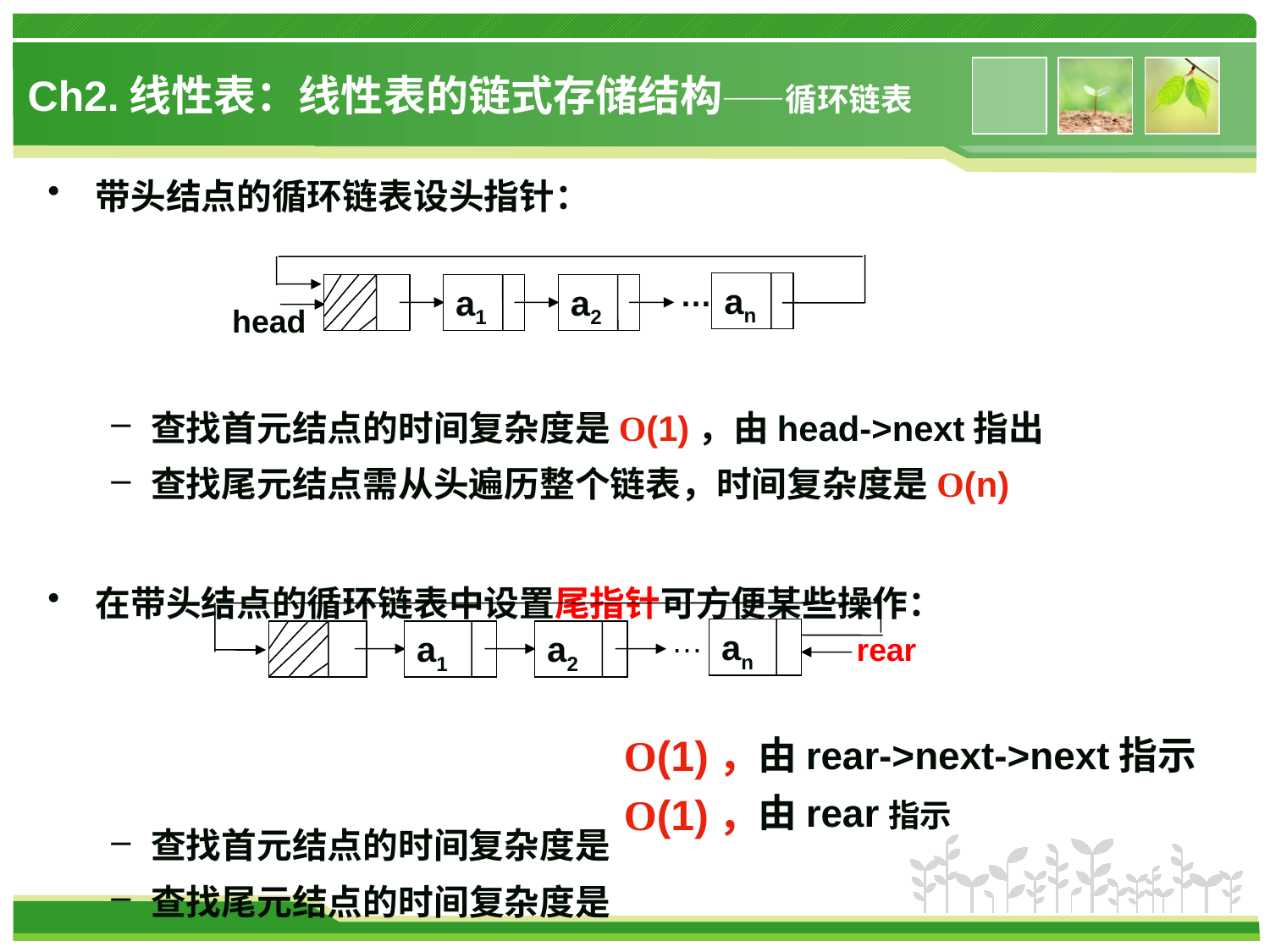

# Ch2.线性表：线性表的链式存储结构——循环链表
带头结点的循环链表设头指针：

查找首元结点的时间复杂度是O(1)，由head->next指出
查找尾元结点需从头遍历整个链表，时间复杂度是O(n)

在带头结点的循环链表中设置尾指针可方便某些操作：

查找首元结点的时间复杂度是
查找尾元结点的时间复杂度是

…
an

a1

a2

head

…
an

a1

a2

rear

O(1)，
由rear->next->next指示
O(1)，
由rear指示
71